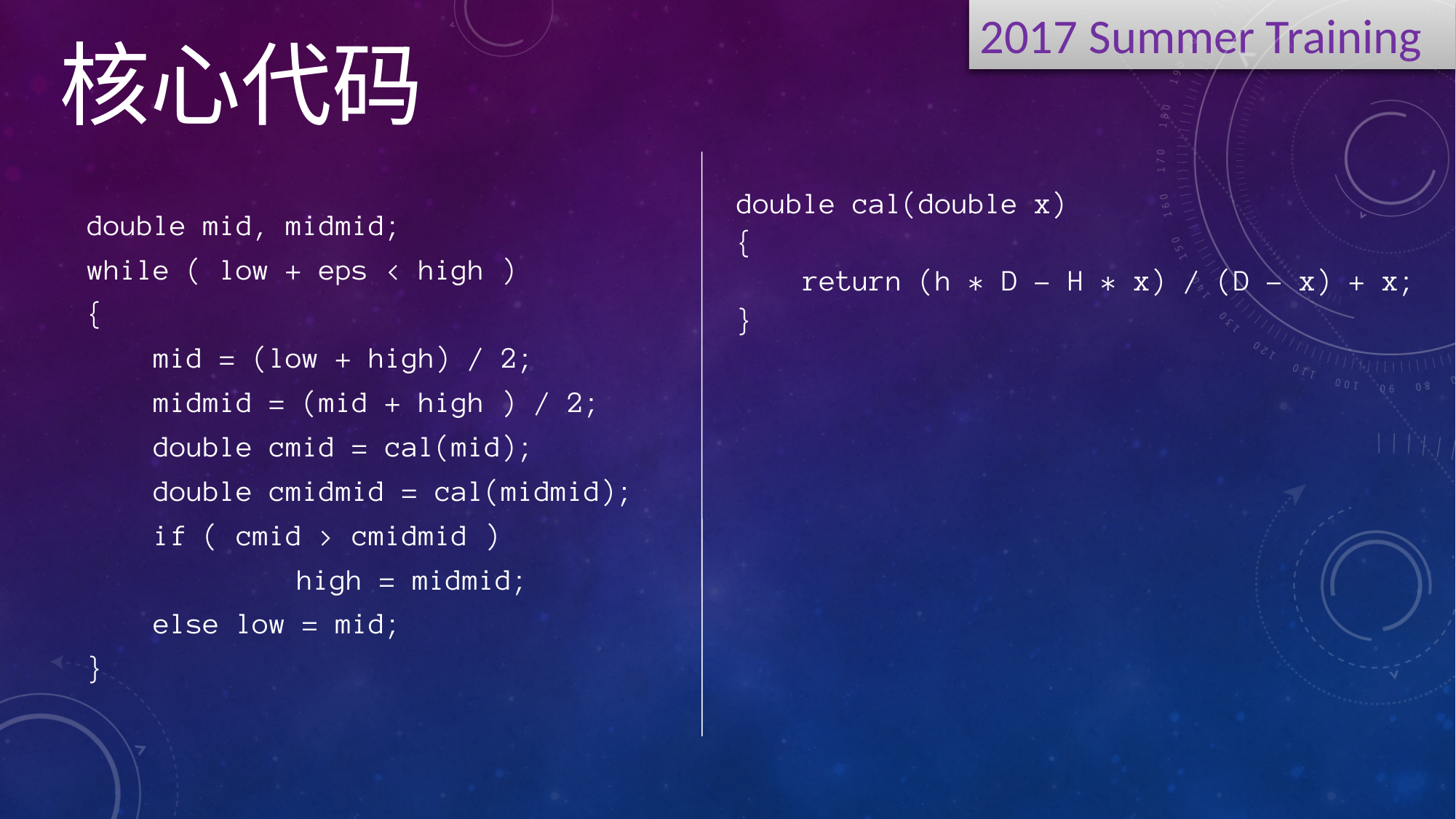

核心代码

double cal(double x)
{
    return (h * D - H * x) / (D - x) + x;
}
double mid, midmid;
while ( low + eps < high )
{
    mid = (low + high) / 2;
    midmid = (mid + high ) / 2;
    double cmid = cal(mid);
    double cmidmid = cal(midmid);
    if ( cmid > cmidmid )
		    high = midmid;
    else low = mid;
}